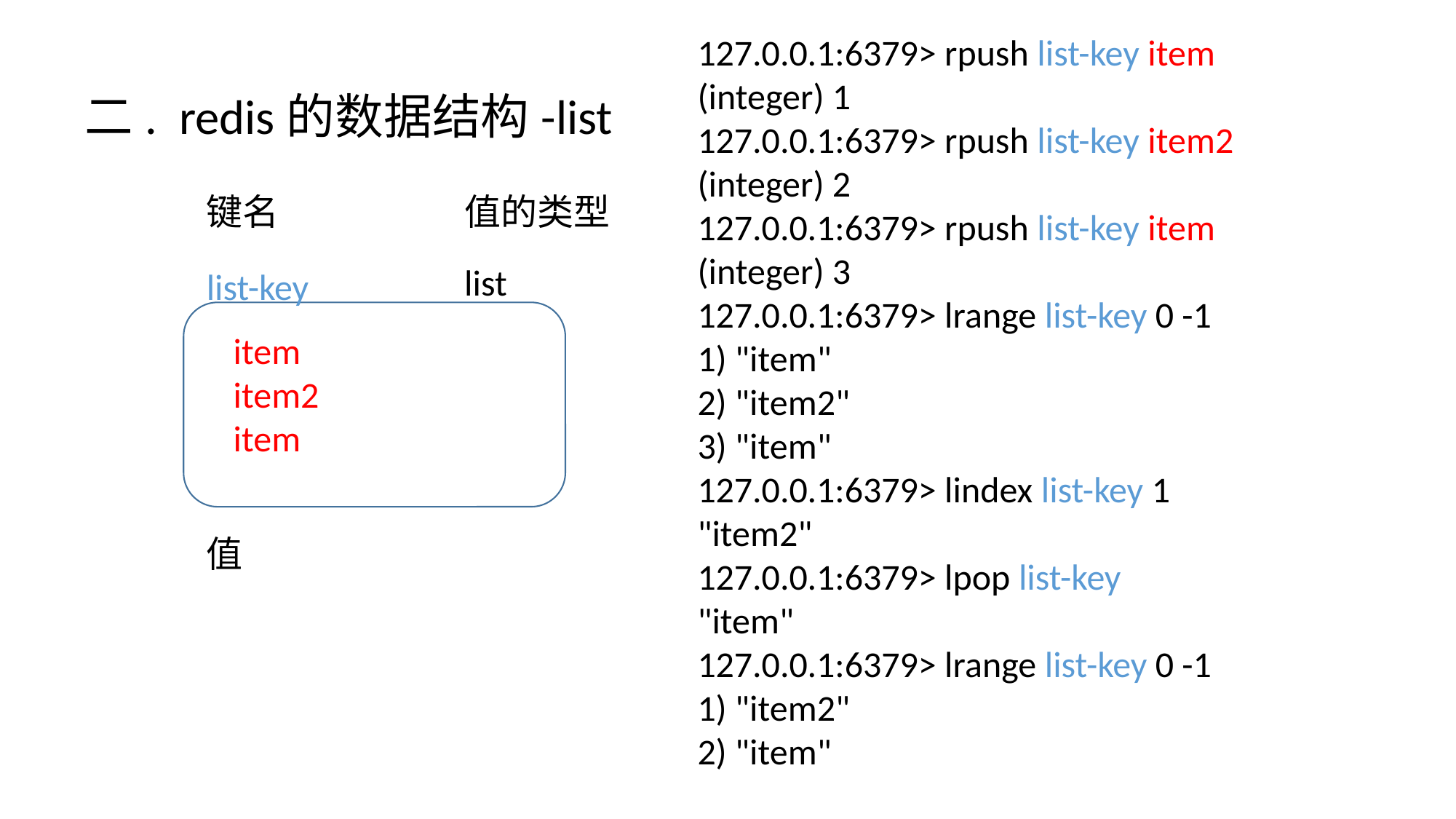

127.0.0.1:6379> rpush list-key item
(integer) 1
127.0.0.1:6379> rpush list-key item2
(integer) 2
127.0.0.1:6379> rpush list-key item
(integer) 3
127.0.0.1:6379> lrange list-key 0 -1
1) "item"
2) "item2"
3) "item"
127.0.0.1:6379> lindex list-key 1
"item2"
127.0.0.1:6379> lpop list-key
"item"
127.0.0.1:6379> lrange list-key 0 -1
1) "item2"
2) "item"
二.  redis的数据结构-list
键名
值的类型
list
list-key

item
item2
item
值